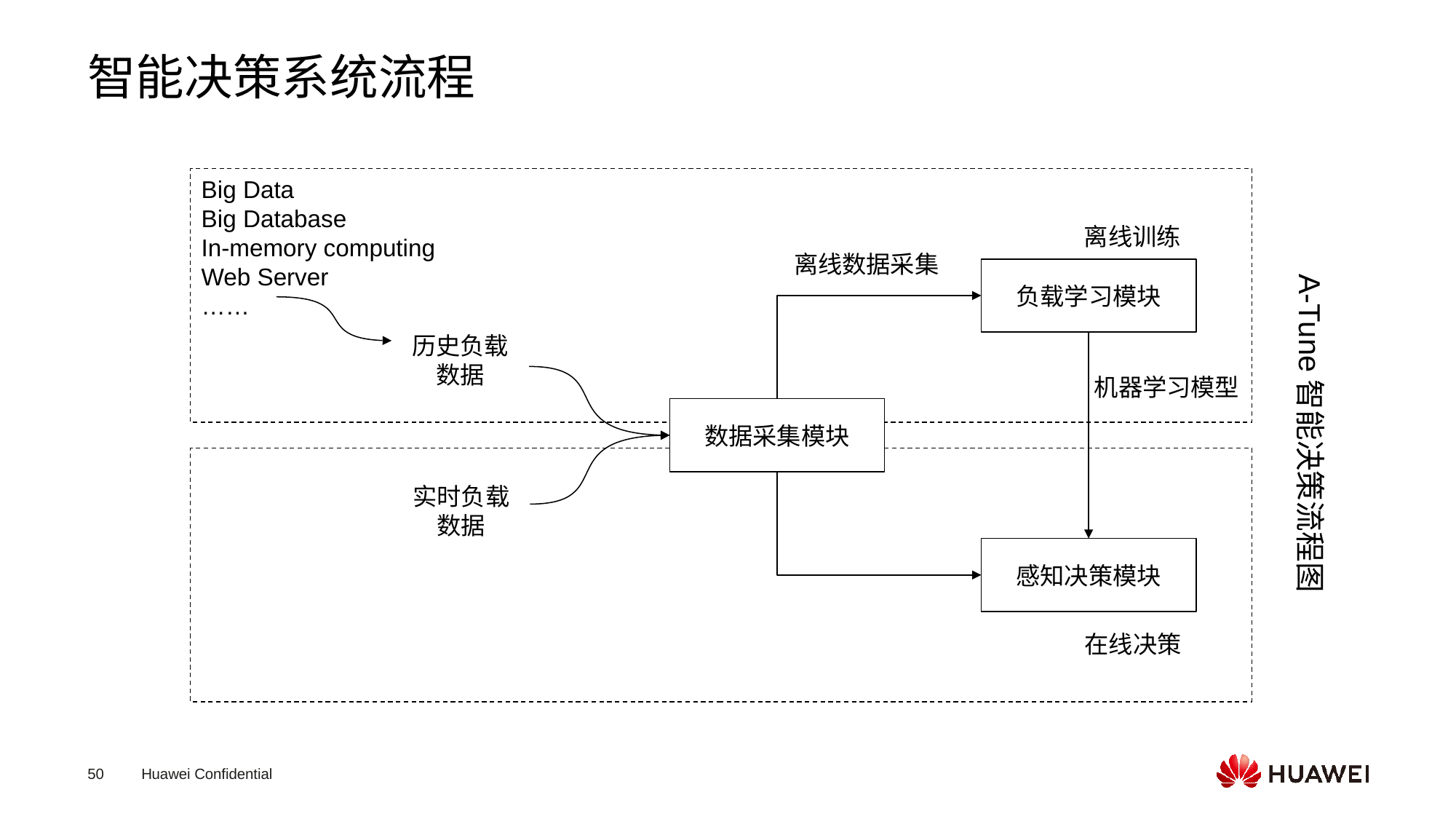

# 智能决策系统流程
Big Data
Big Database
In-memory computing
Web Server
……
离线训练
离线数据采集
负载学习模块
A-Tune智能决策流程图
历史负载数据
机器学习模型
数据采集模块

实时负载数据
感知决策模块
在线决策